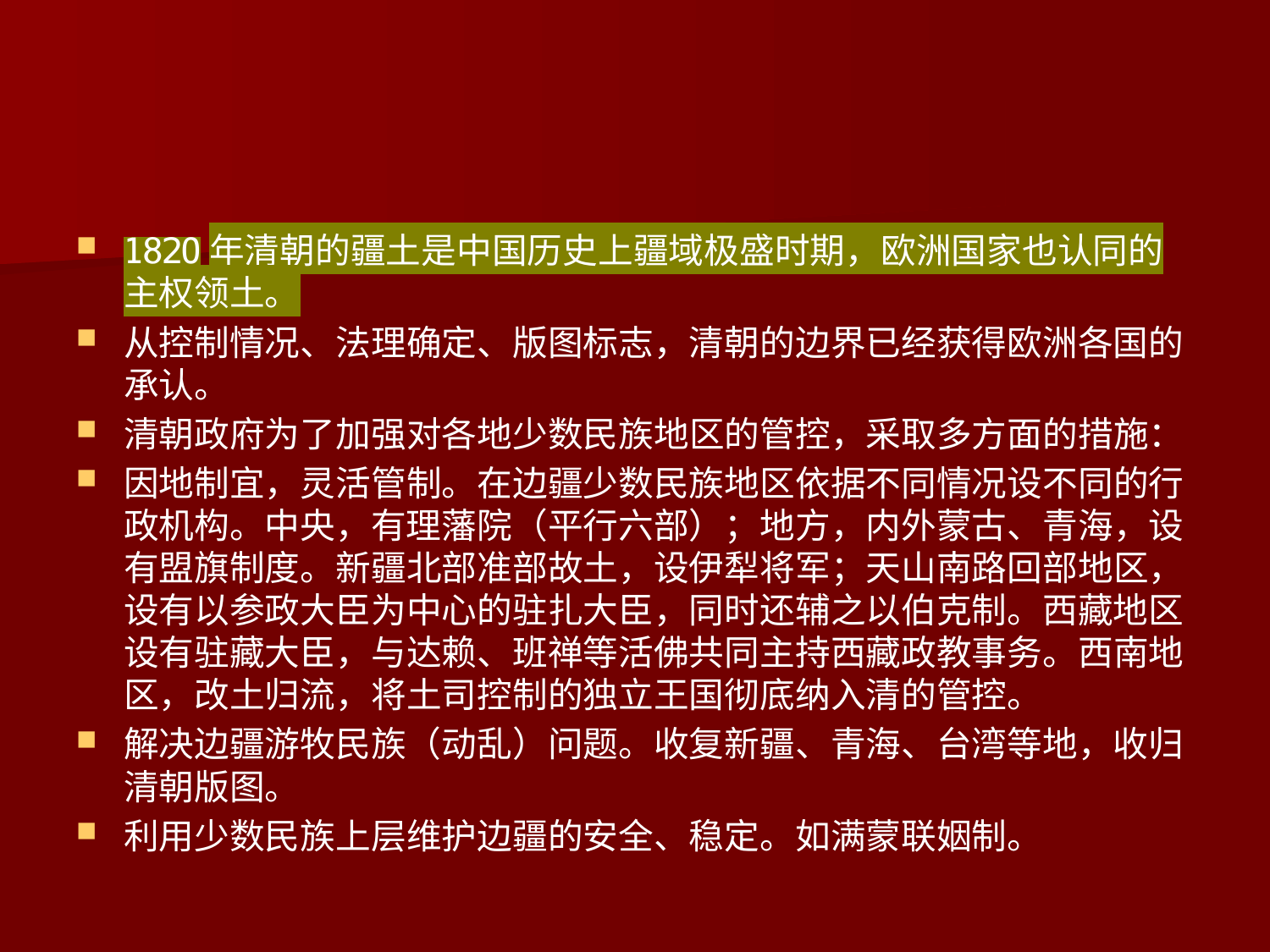

#
1820年清朝的疆土是中国历史上疆域极盛时期，欧洲国家也认同的主权领土。
从控制情况、法理确定、版图标志，清朝的边界已经获得欧洲各国的承认。
清朝政府为了加强对各地少数民族地区的管控，采取多方面的措施：
因地制宜，灵活管制。在边疆少数民族地区依据不同情况设不同的行政机构。中央，有理藩院（平行六部）；地方，内外蒙古、青海，设有盟旗制度。新疆北部准部故土，设伊犁将军；天山南路回部地区，设有以参政大臣为中心的驻扎大臣，同时还辅之以伯克制。西藏地区设有驻藏大臣，与达赖、班禅等活佛共同主持西藏政教事务。西南地区，改土归流，将土司控制的独立王国彻底纳入清的管控。
解决边疆游牧民族（动乱）问题。收复新疆、青海、台湾等地，收归清朝版图。
利用少数民族上层维护边疆的安全、稳定。如满蒙联姻制。